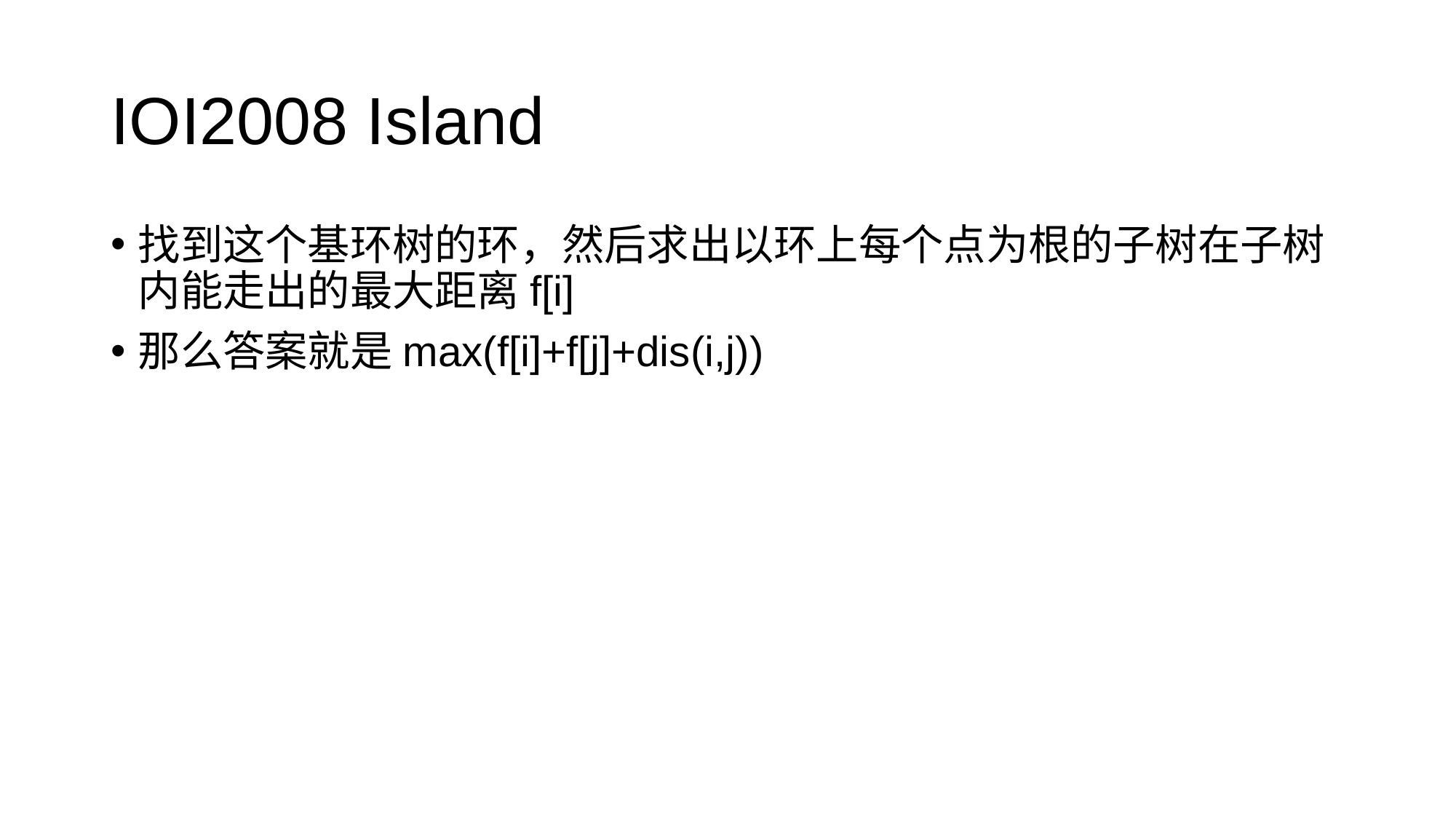

# IOI2008 Island
找到这个基环树的环，然后求出以环上每个点为根的子树在子树内能走出的最大距离f[i]
那么答案就是max(f[i]+f[j]+dis(i,j))